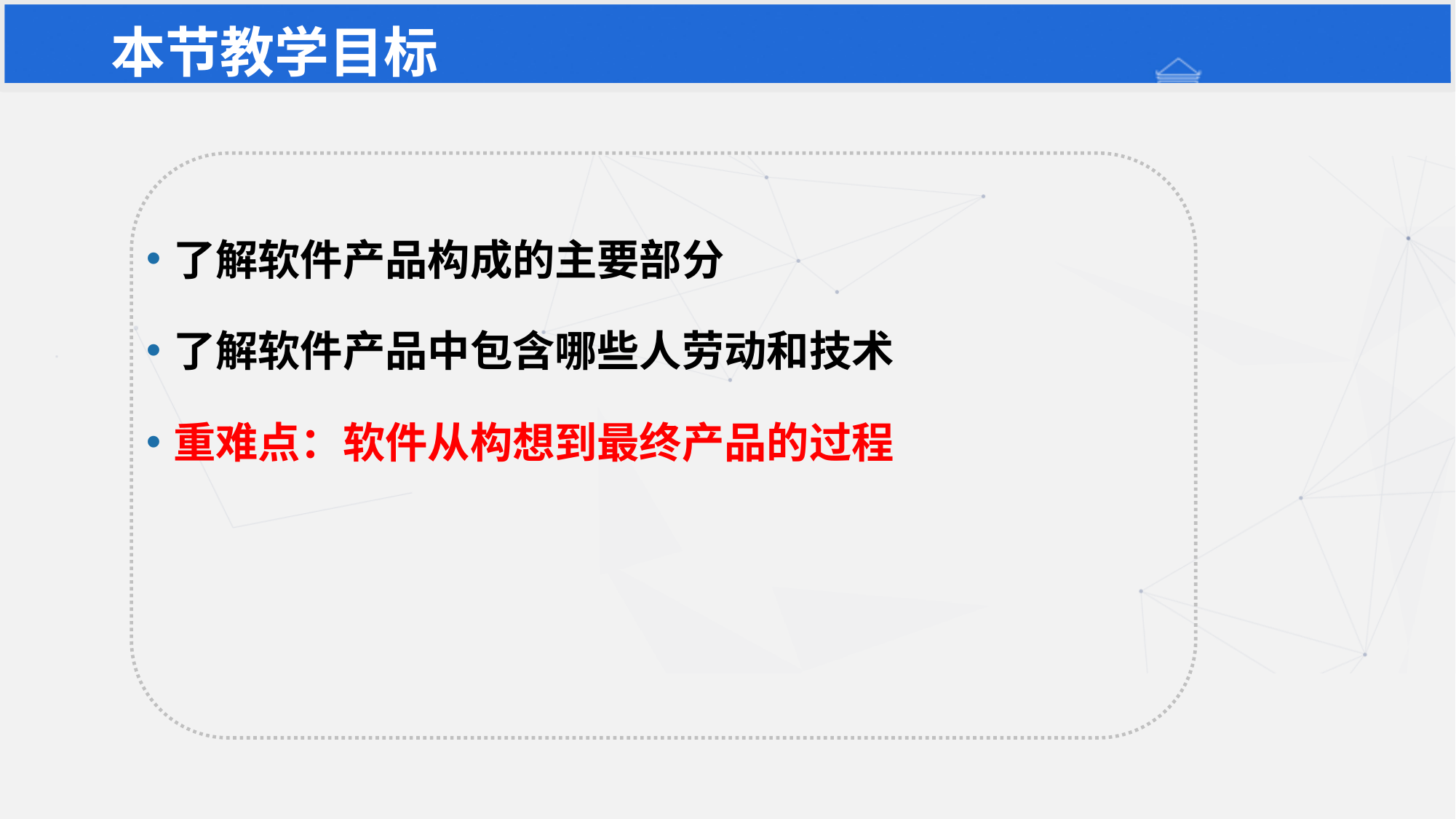

# 本节教学目标

了解软件产品构成的主要部分
了解软件产品中包含哪些人劳动和技术
重难点：软件从构想到最终产品的过程